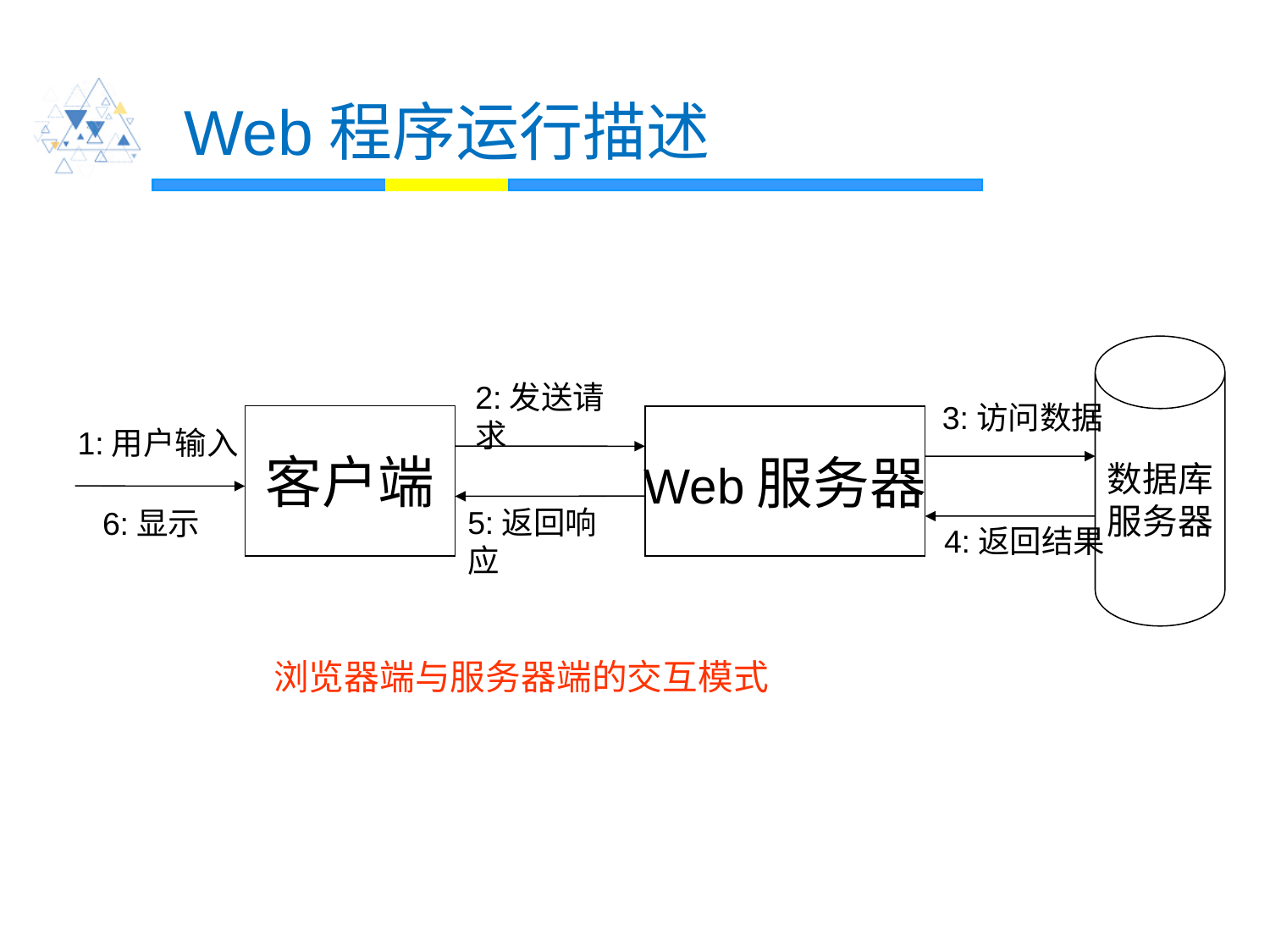

# Web程序运行描述

数据库
服务器
2:发送请求
3:访问数据
客户端
Web服务器
1:用户输入

6:显示
5:返回响应
4:返回结果

 浏览器端与服务器端的交互模式